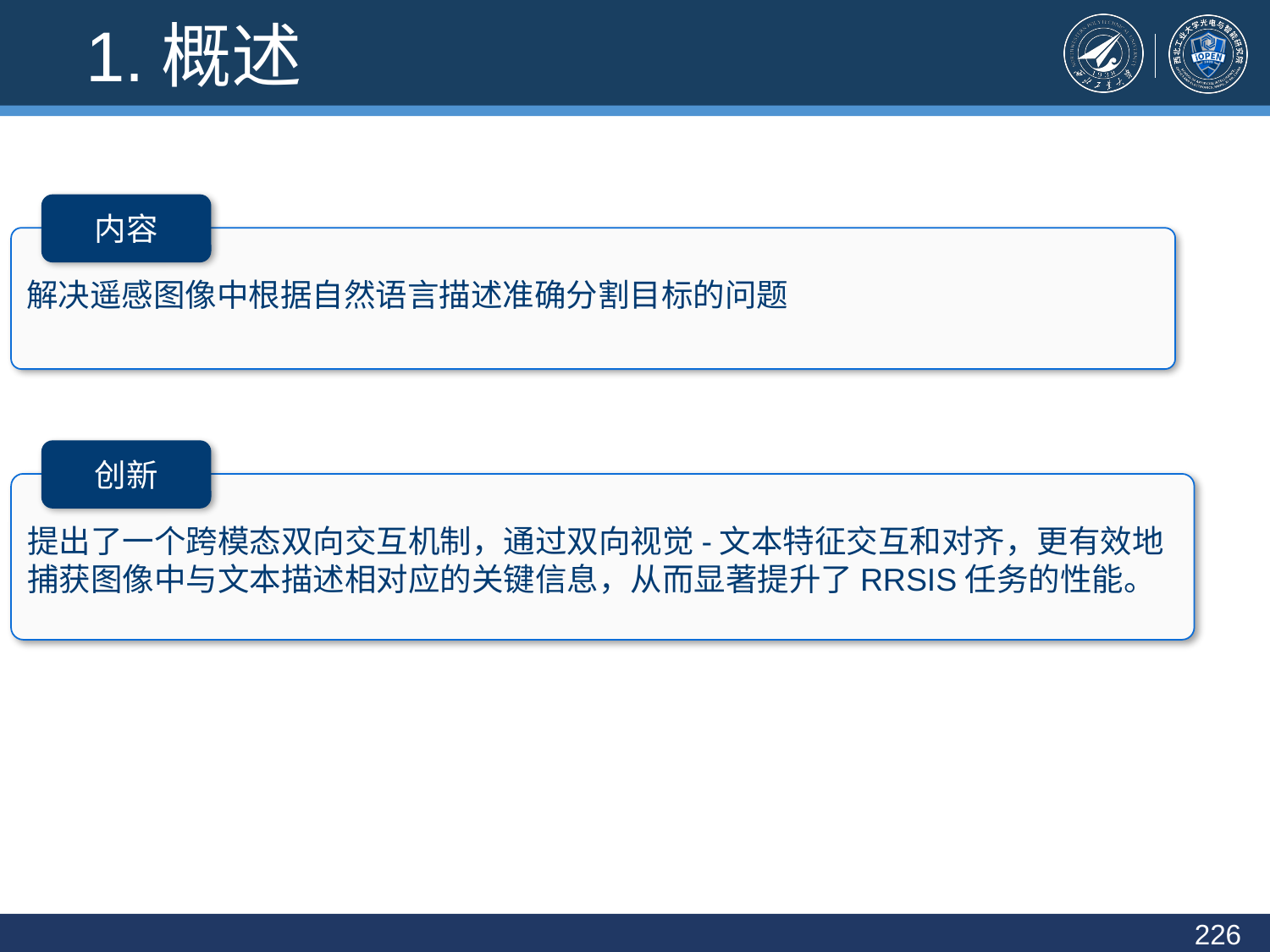

1.概述
内容

解决遥感图像中根据自然语言描述准确分割目标的问题
创新

提出了一个跨模态双向交互机制，通过双向视觉-文本特征交互和对齐，更有效地捕获图像中与文本描述相对应的关键信息，从而显著提升了RRSIS任务的性能。
226